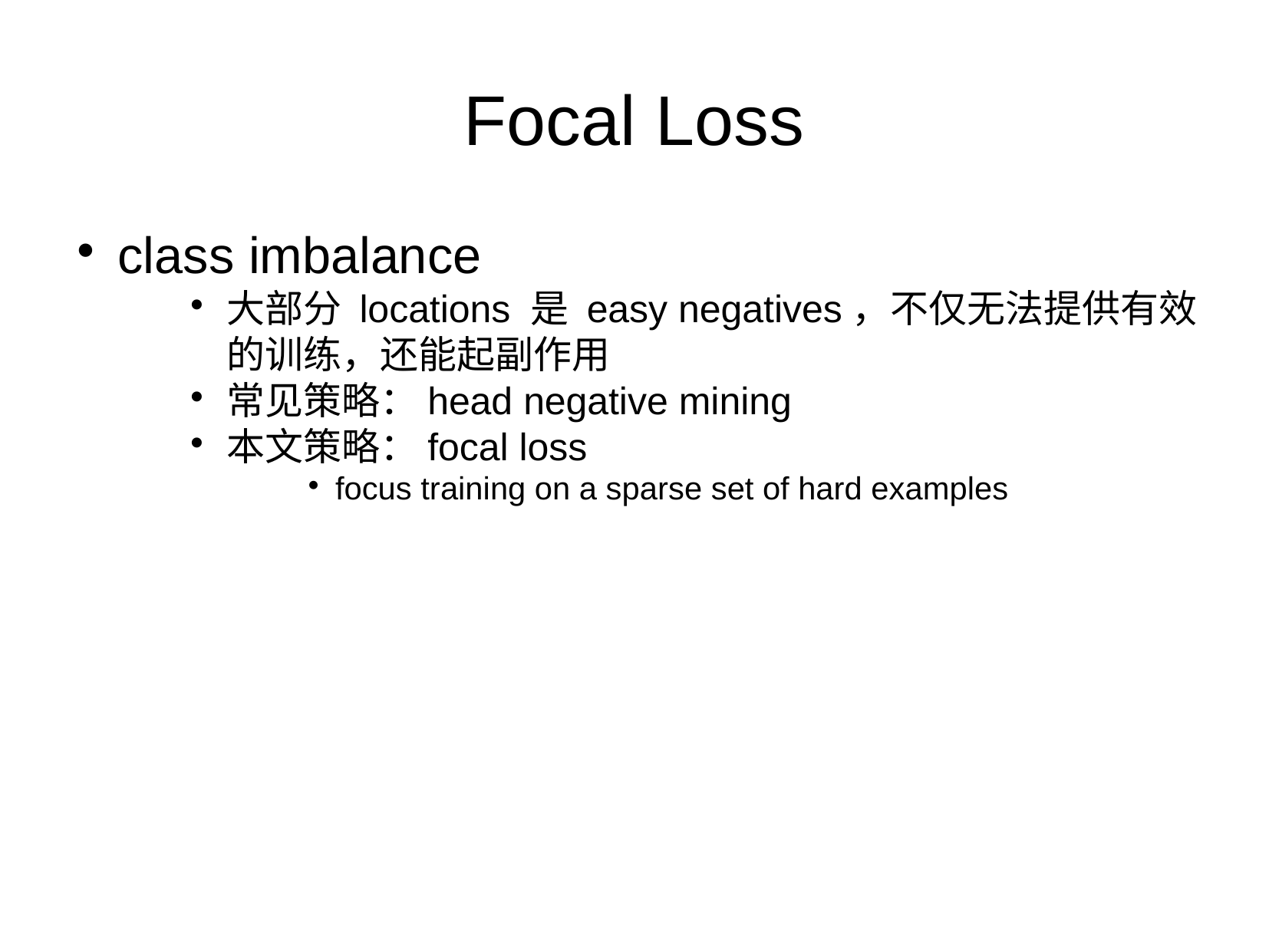

Focal Loss
class imbalance
大部分 locations 是 easy negatives，不仅无法提供有效的训练，还能起副作用
常见策略：head negative mining
本文策略：focal loss
focus training on a sparse set of hard examples